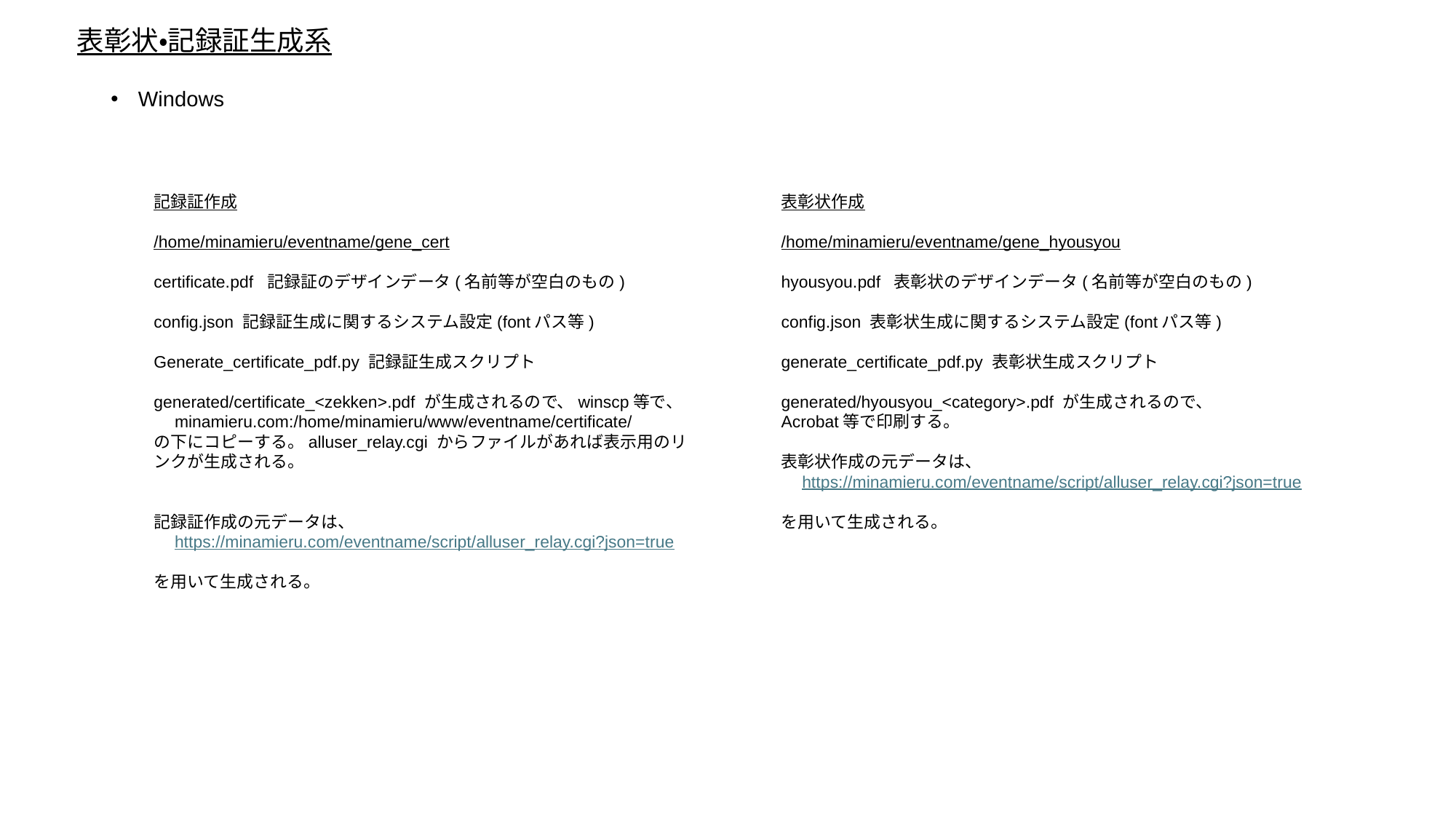

# 表彰状・記録証生成系
Windows
記録証作成

/home/minamieru/eventname/gene_cert

certificate.pdf  記録証のデザインデータ(名前等が空白のもの)

config.json 記録証生成に関するシステム設定(fontパス等)

Generate_certificate_pdf.py 記録証生成スクリプト

generated/certificate_<zekken>.pdf が生成されるので、winscp等で、
　minamieru.com:/home/minamieru/www/eventname/certificate/
の下にコピーする。alluser_relay.cgi からファイルがあれば表示用のリンクが生成される。

記録証作成の元データは、
　https://minamieru.com/eventname/script/alluser_relay.cgi?json=true

を用いて生成される。

表彰状作成

/home/minamieru/eventname/gene_hyousyou

hyousyou.pdf  表彰状のデザインデータ(名前等が空白のもの)

config.json 表彰状生成に関するシステム設定(fontパス等)

generate_certificate_pdf.py 表彰状生成スクリプト

generated/hyousyou_<category>.pdf が生成されるので、
Acrobat等で印刷する。

表彰状作成の元データは、
　https://minamieru.com/eventname/script/alluser_relay.cgi?json=true

を用いて生成される。